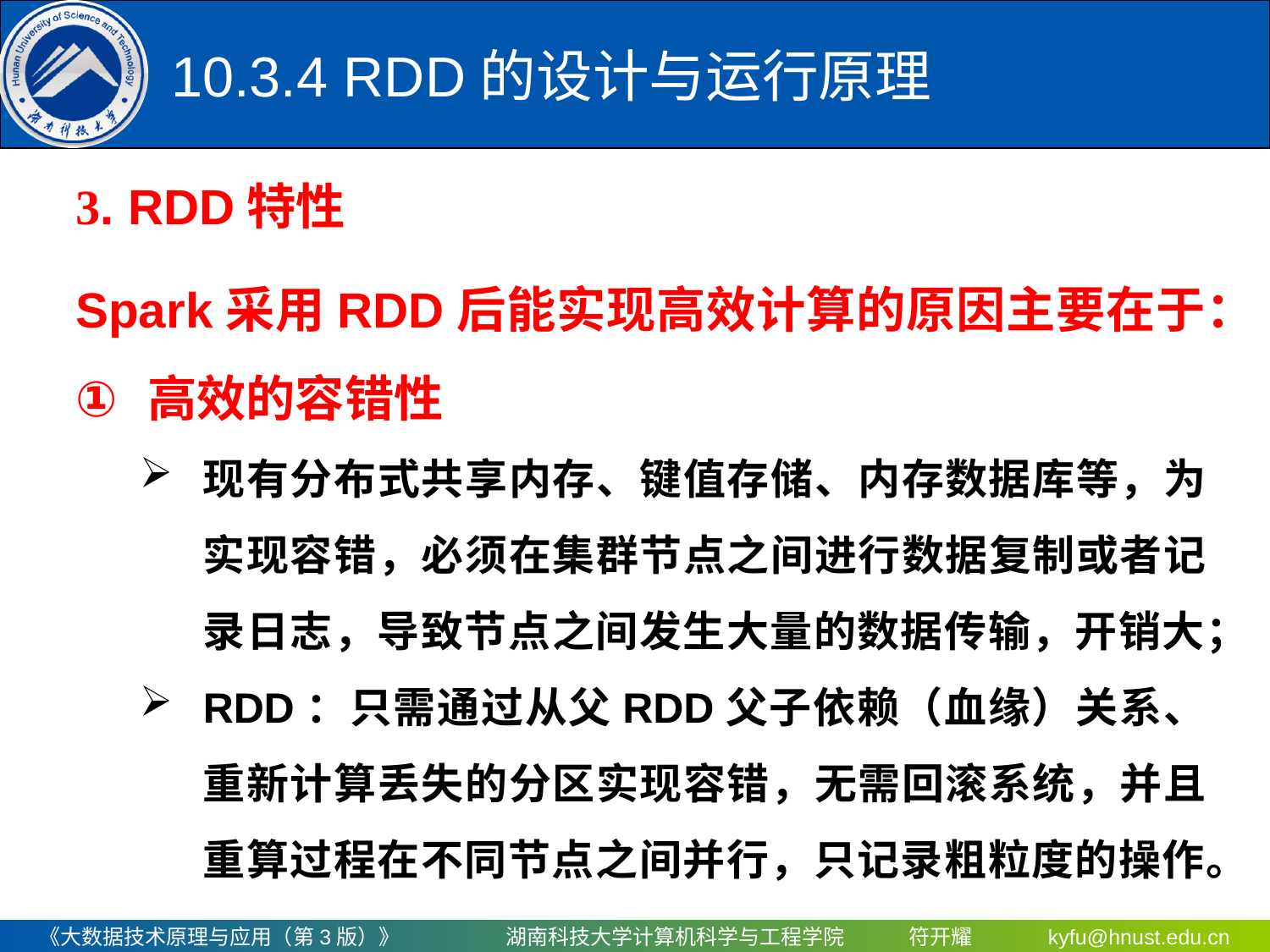

# 10.3.4 RDD的设计与运行原理
3. RDD特性
Spark采用RDD后能实现高效计算的原因主要在于：
高效的容错性
现有分布式共享内存、键值存储、内存数据库等，为实现容错，必须在集群节点之间进行数据复制或者记录日志，导致节点之间发生大量的数据传输，开销大；
RDD：只需通过从父RDD父子依赖（血缘）关系、重新计算丢失的分区实现容错，无需回滚系统，并且重算过程在不同节点之间并行，只记录粗粒度的操作。